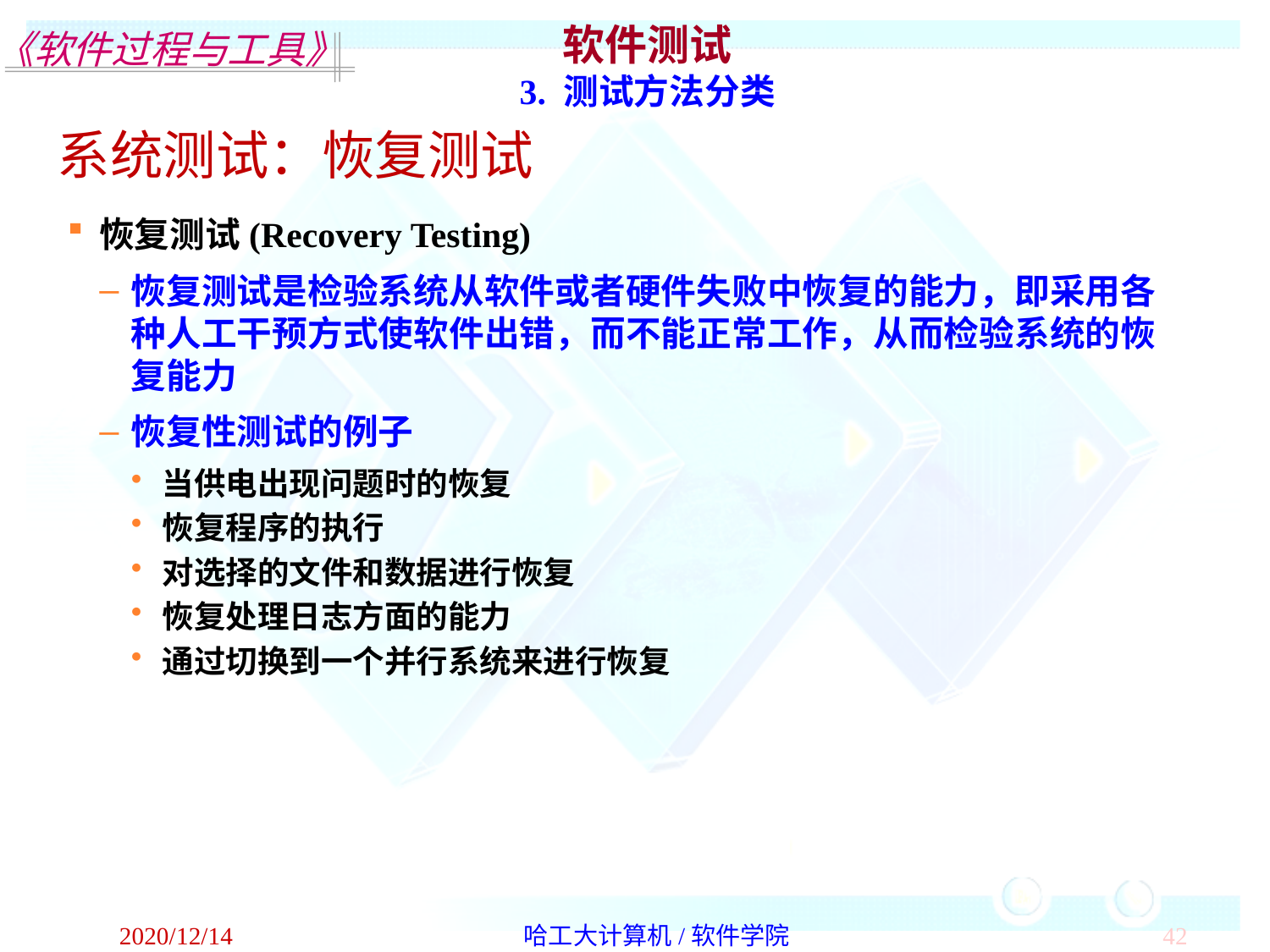

软件测试
3. 测试方法分类
系统测试：恢复测试
恢复测试(Recovery Testing)
恢复测试是检验系统从软件或者硬件失败中恢复的能力，即采用各种人工干预方式使软件出错，而不能正常工作，从而检验系统的恢复能力
恢复性测试的例子
当供电出现问题时的恢复
恢复程序的执行
对选择的文件和数据进行恢复
恢复处理日志方面的能力
通过切换到一个并行系统来进行恢复